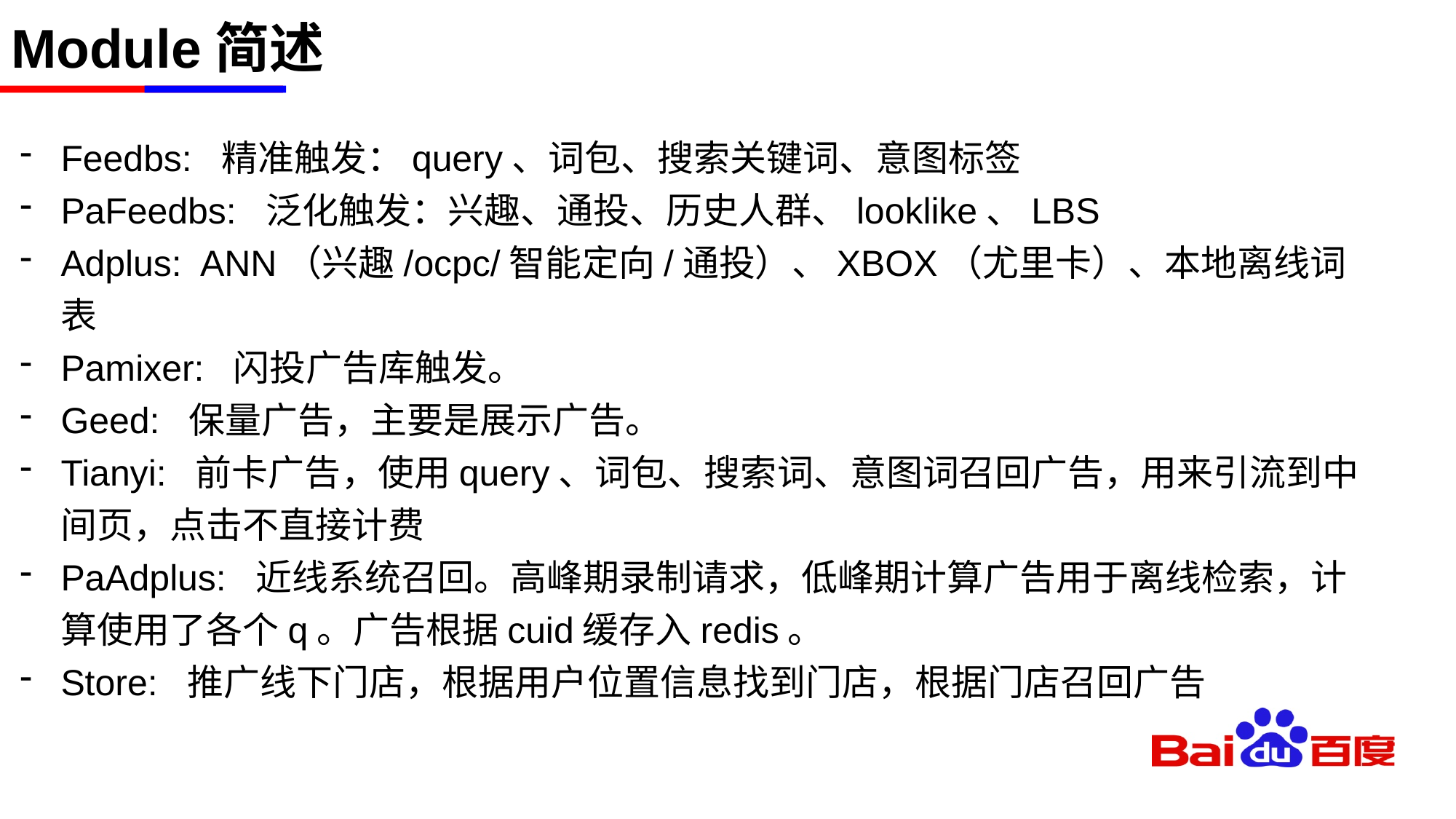

# Module简述
Feedbs:  精准触发：query、词包、搜索关键词、意图标签
PaFeedbs:  泛化触发：兴趣、通投、历史人群、looklike、LBS
Adplus:  ANN（兴趣/ocpc/智能定向/通投）、XBOX（尤里卡）、本地离线词表
Pamixer:  闪投广告库触发。
Geed:  保量广告，主要是展示广告。
Tianyi:  前卡广告，使用query、词包、搜索词、意图词召回广告，用来引流到中间页，点击不直接计费
PaAdplus:  近线系统召回。高峰期录制请求，低峰期计算广告用于离线检索，计算使用了各个q。广告根据cuid缓存入redis。
Store:  推广线下门店，根据用户位置信息找到门店，根据门店召回广告